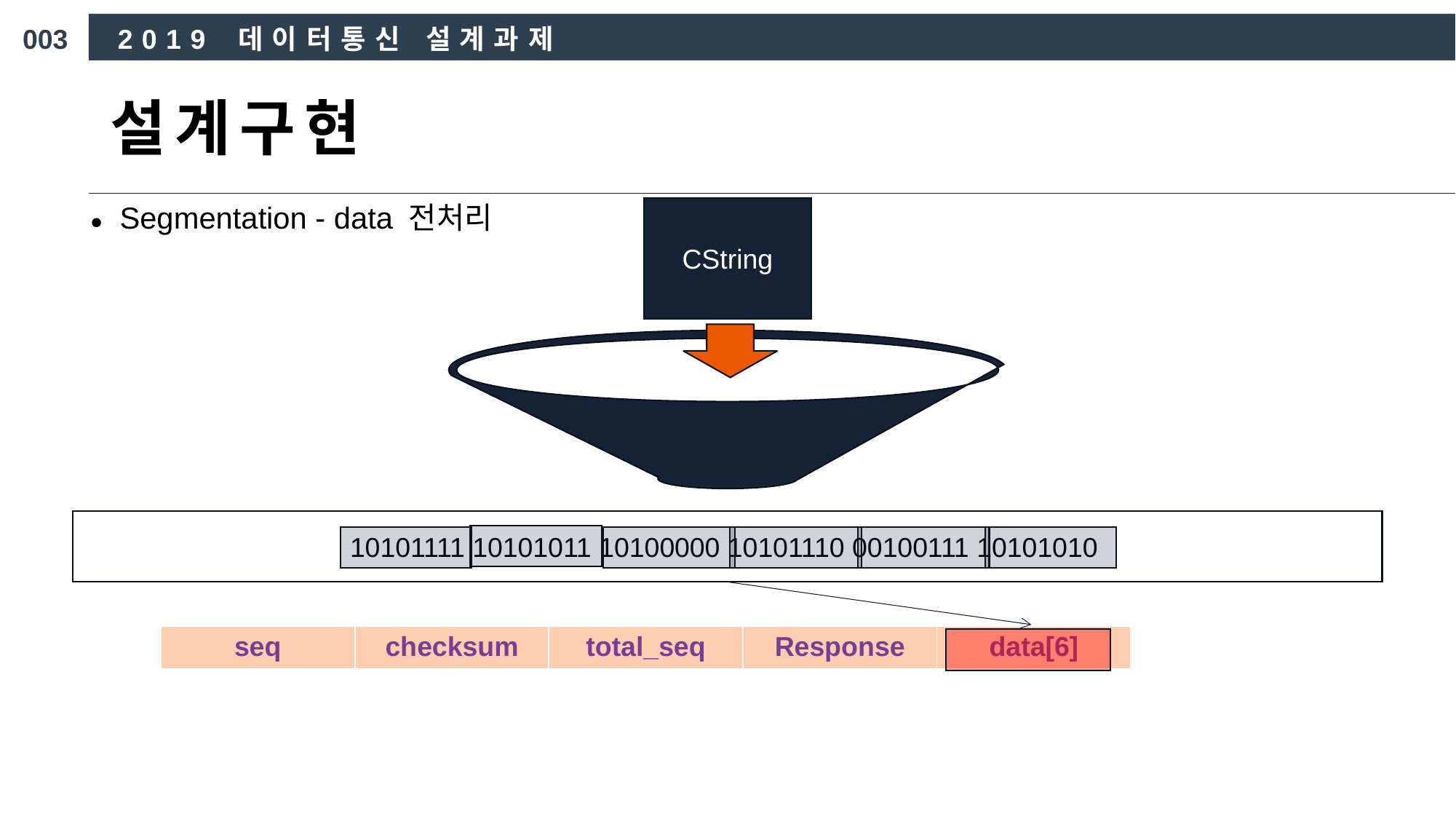

003
2019 데이터통신 설계과제
설계구현
●  Segmentation - data 전처리
CString

10101111 10101011 10100000 10101110 00100111 10101010

| seq | checksum | total\_seq | Response | data[6] |
| --- | --- | --- | --- | --- |